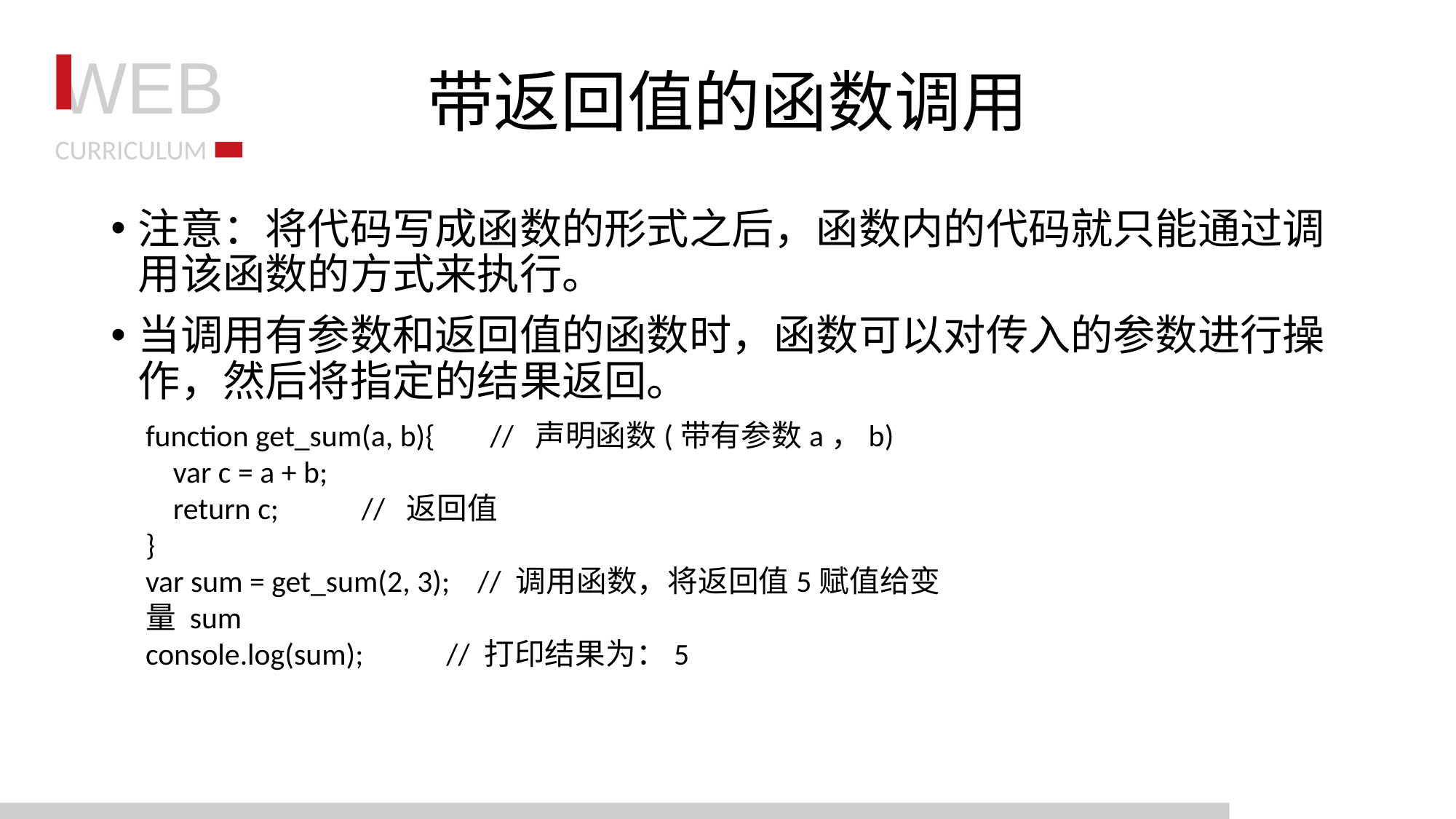

# 带返回值的函数调用
注意：将代码写成函数的形式之后，函数内的代码就只能通过调用该函数的方式来执行。
当调用有参数和返回值的函数时，函数可以对传入的参数进行操作，然后将指定的结果返回。

function get_sum(a, b){        //  声明函数(带有参数a，b)
    var c = a + b;
    return c;            //  返回值
}
var sum = get_sum(2, 3);    // 调用函数，将返回值5赋值给变量 sum
console.log(sum);            // 打印结果为：5